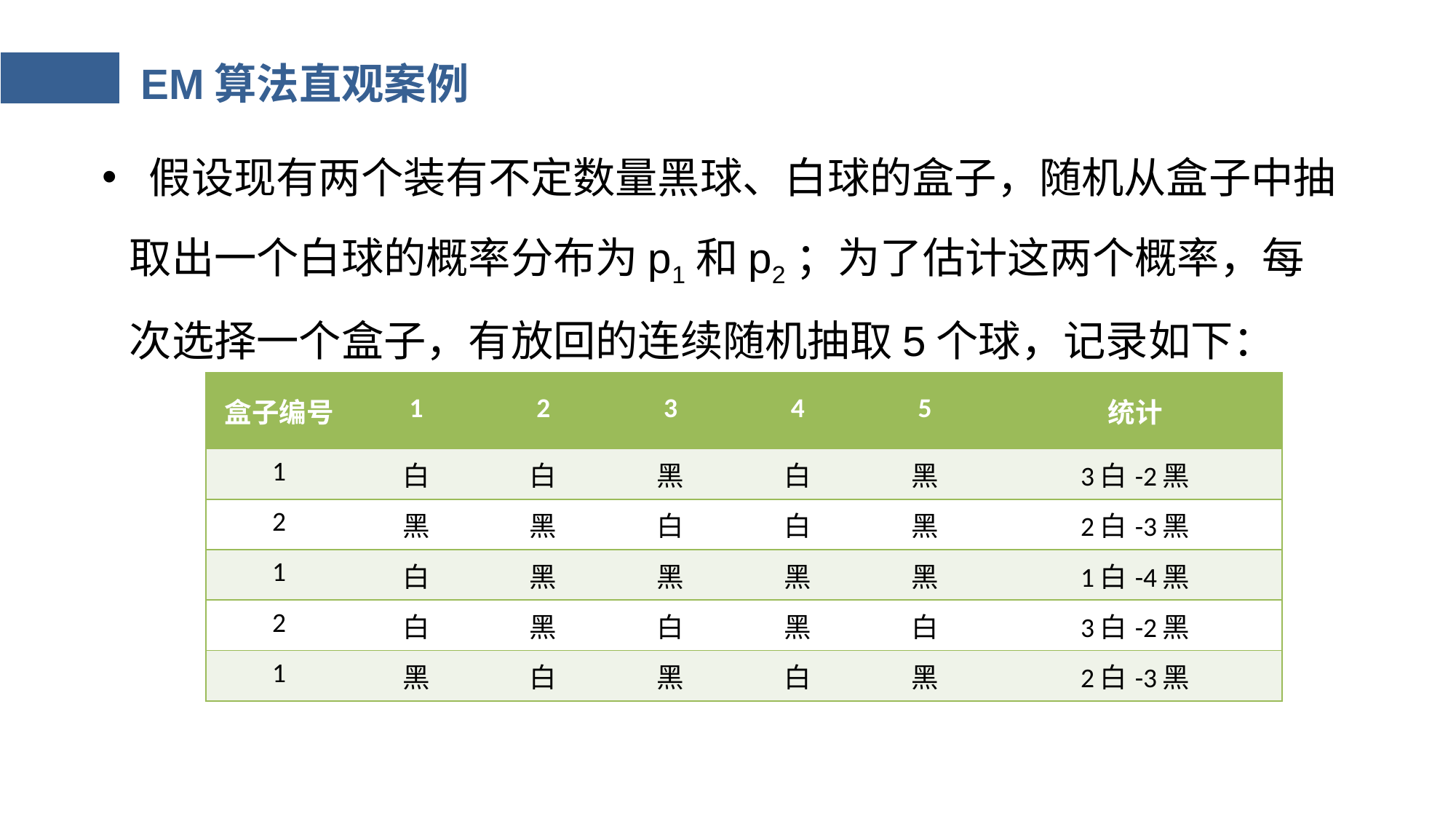

# EM算法直观案例
 假设现有两个装有不定数量黑球、白球的盒子，随机从盒子中抽取出一个白球的概率分布为p1和p2；为了估计这两个概率，每次选择一个盒子，有放回的连续随机抽取5个球，记录如下：
| 盒子编号 | 1 | 2 | 3 | 4 | 5 | 统计 |
| --- | --- | --- | --- | --- | --- | --- |
| 1 | 白 | 白 | 黑 | 白 | 黑 | 3白-2黑 |
| 2 | 黑 | 黑 | 白 | 白 | 黑 | 2白-3黑 |
| 1 | 白 | 黑 | 黑 | 黑 | 黑 | 1白-4黑 |
| 2 | 白 | 黑 | 白 | 黑 | 白 | 3白-2黑 |
| 1 | 黑 | 白 | 黑 | 白 | 黑 | 2白-3黑 |